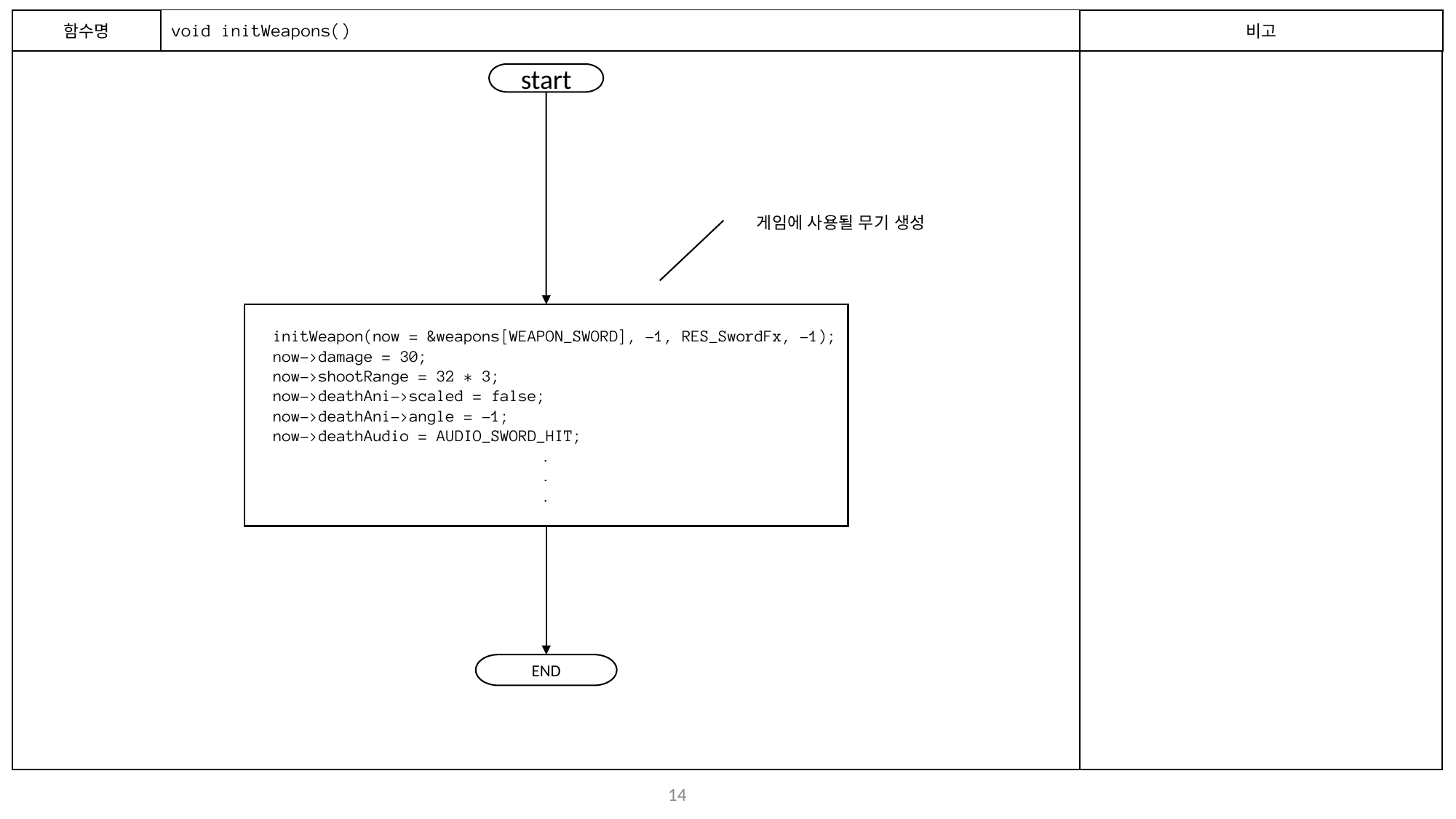

함수명
# void initWeapons()
비고

start
게임에 사용될 무기 생성
  initWeapon(now = &weapons[WEAPON_SWORD], -1, RES_SwordFx, -1);
  now->damage = 30;
  now->shootRange = 32 * 3;
  now->deathAni->scaled = false;
  now->deathAni->angle = -1;
  now->deathAudio = AUDIO_SWORD_HIT;
.
.
.
END
14